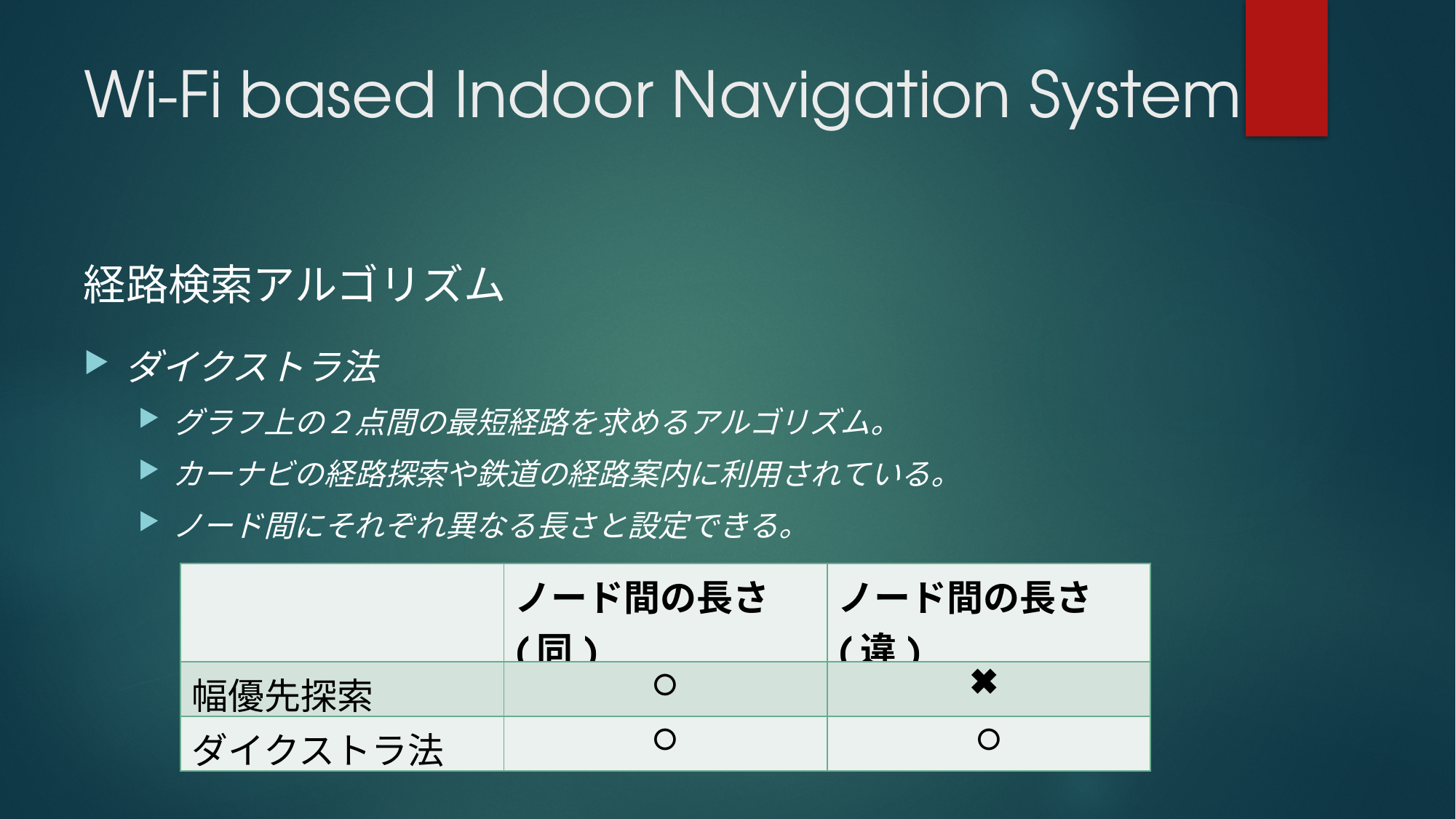

# Wi-Fi based Indoor Navigation System
経路検索アルゴリズム
ダイクストラ法
グラフ上の２点間の最短経路を求めるアルゴリズム。
カーナビの経路探索や鉄道の経路案内に利用されている。
ノード間にそれぞれ異なる長さと設定できる。

|  | ノード間の長さ(同) | ノード間の長さ(違) |
| --- | --- | --- |
| 幅優先探索 | ○ | ✖️ |
| ダイクストラ法 | ○ | ○ |